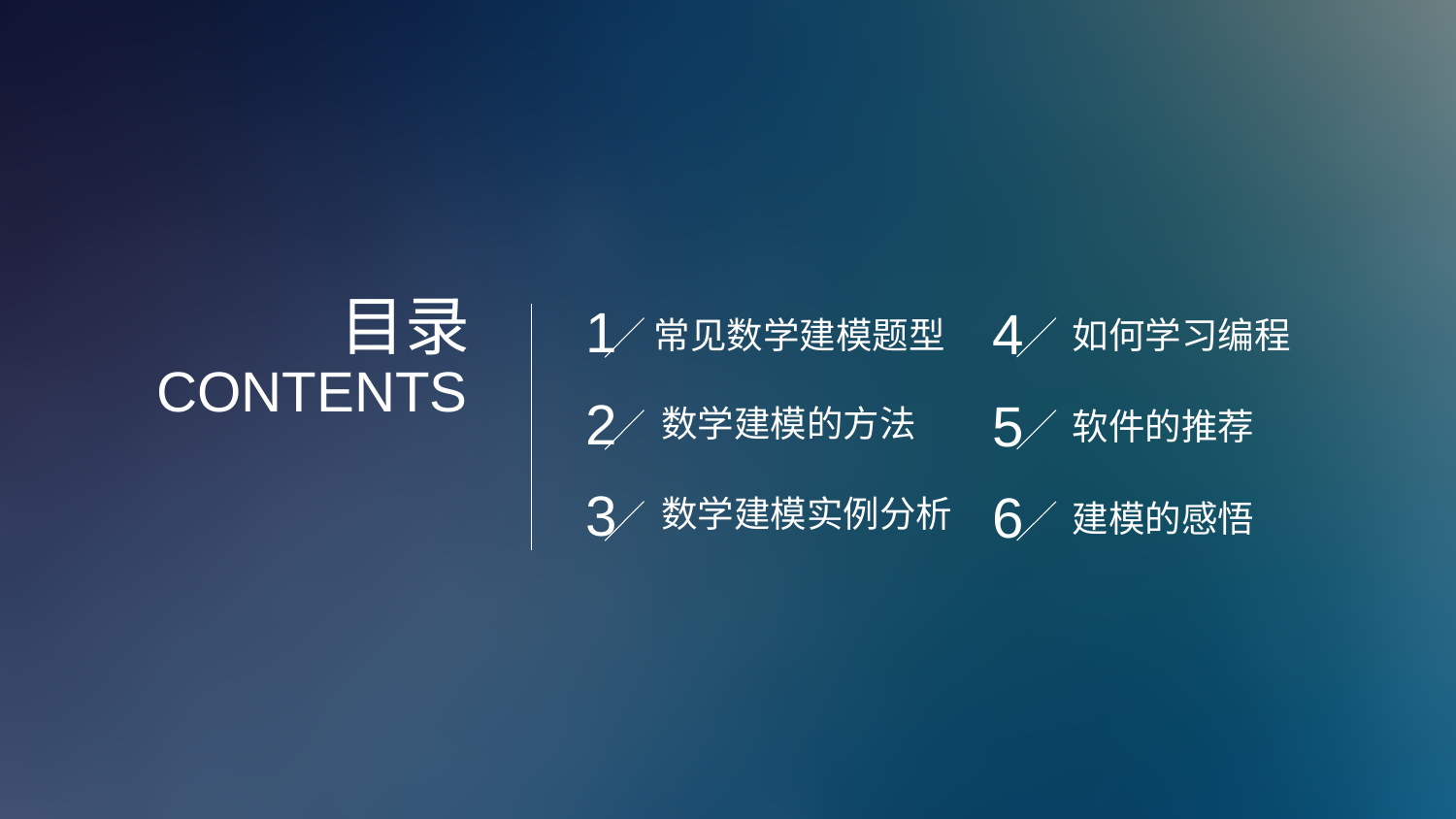

目录
CONTENTS
1
4
常见数学建模题型
如何学习编程
2
5
数学建模的方法
软件的推荐
3
6
数学建模实例分析
建模的感悟